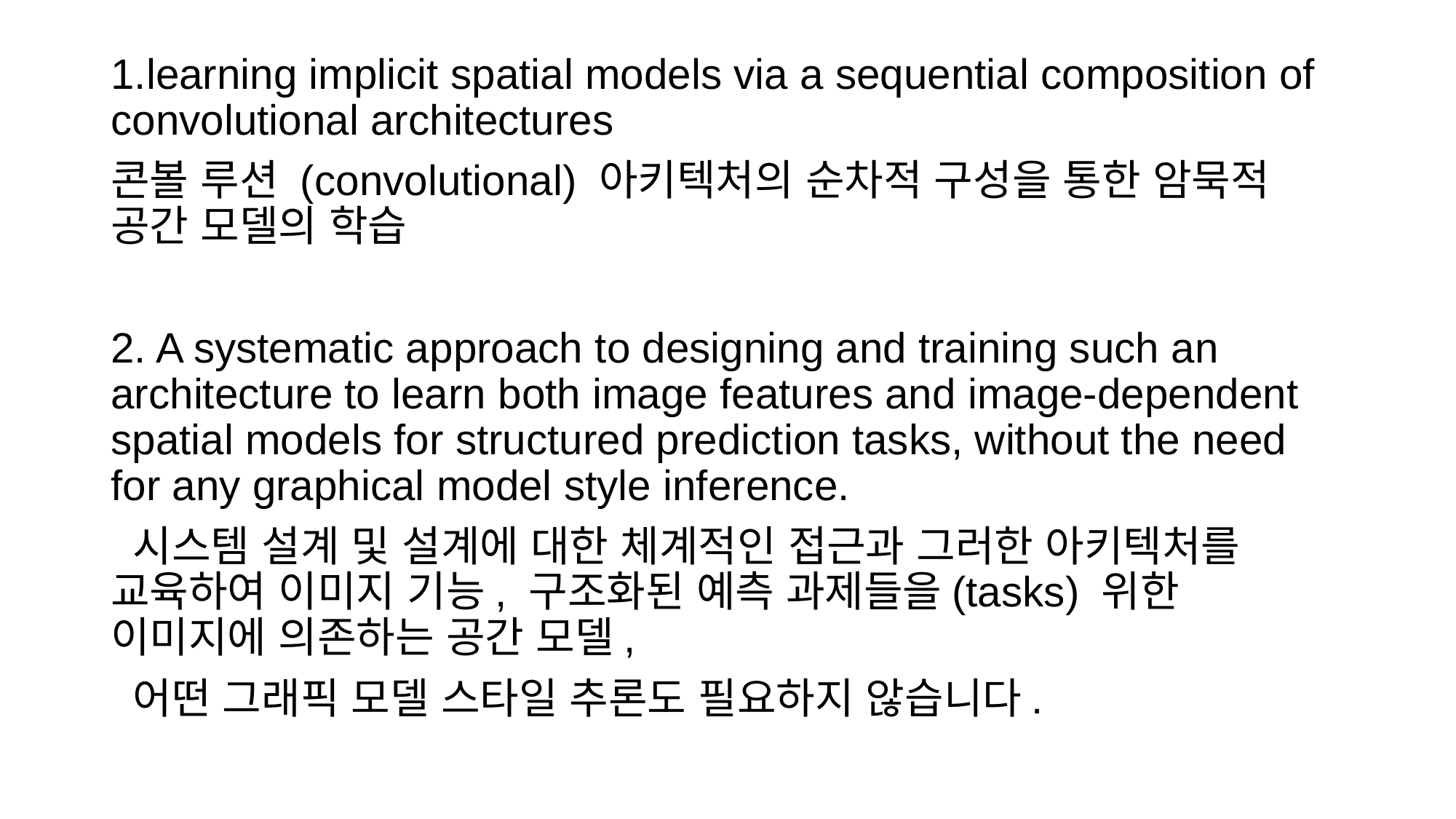

1.learning implicit spatial models via a sequential composition of convolutional architectures
콘볼 루션 (convolutional) 아키텍처의 순차적 구성을 통한 암묵적 공간 모델의 학습

2. A systematic approach to designing and training such an architecture to learn both image features and image-dependent spatial models for structured prediction tasks, without the need for any graphical model style inference.
 시스템 설계 및 설계에 대한 체계적인 접근과 그러한 아키텍처를 교육하여 이미지 기능, 구조화된 예측 과제들을(tasks) 위한 이미지에 의존하는 공간 모델,
 어떤 그래픽 모델 스타일 추론도 필요하지 않습니다.